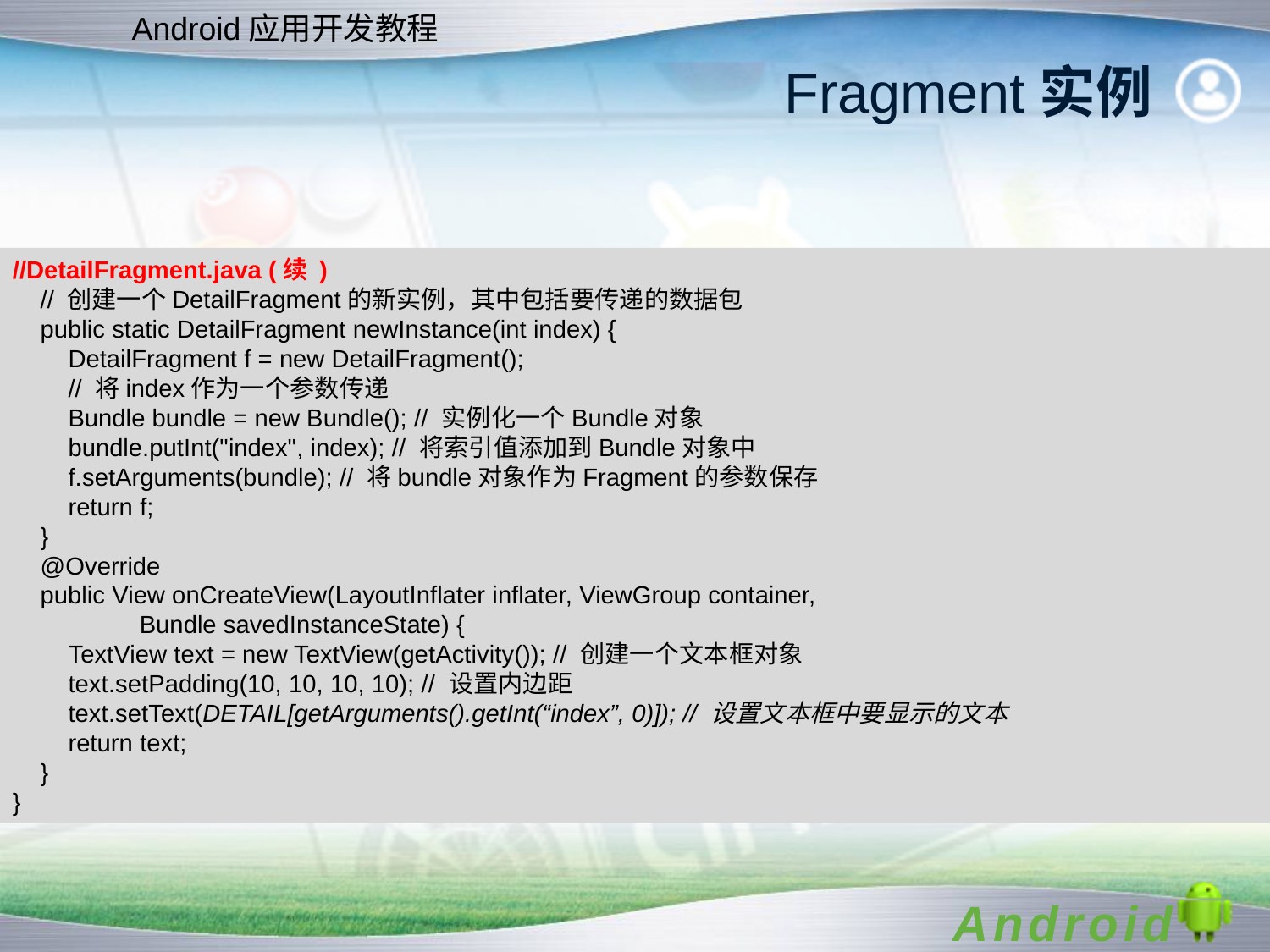

# Fragment实例

//DetailFragment.java (续 )
    // 创建一个DetailFragment的新实例，其中包括要传递的数据包
    public static DetailFragment newInstance(int index) {
        DetailFragment f = new DetailFragment();
        // 将index作为一个参数传递
        Bundle bundle = new Bundle(); // 实例化一个Bundle对象
        bundle.putInt("index", index); // 将索引值添加到Bundle对象中
        f.setArguments(bundle); // 将bundle对象作为Fragment的参数保存
        return f;
    }
    @Override
    public View onCreateView(LayoutInflater inflater, ViewGroup container,
    	Bundle savedInstanceState) {
        TextView text = new TextView(getActivity()); // 创建一个文本框对象
        text.setPadding(10, 10, 10, 10); // 设置内边距
        text.setText(DETAIL[getArguments().getInt(“index”, 0)]); // 设置文本框中要显示的文本
        return text;
    }
}